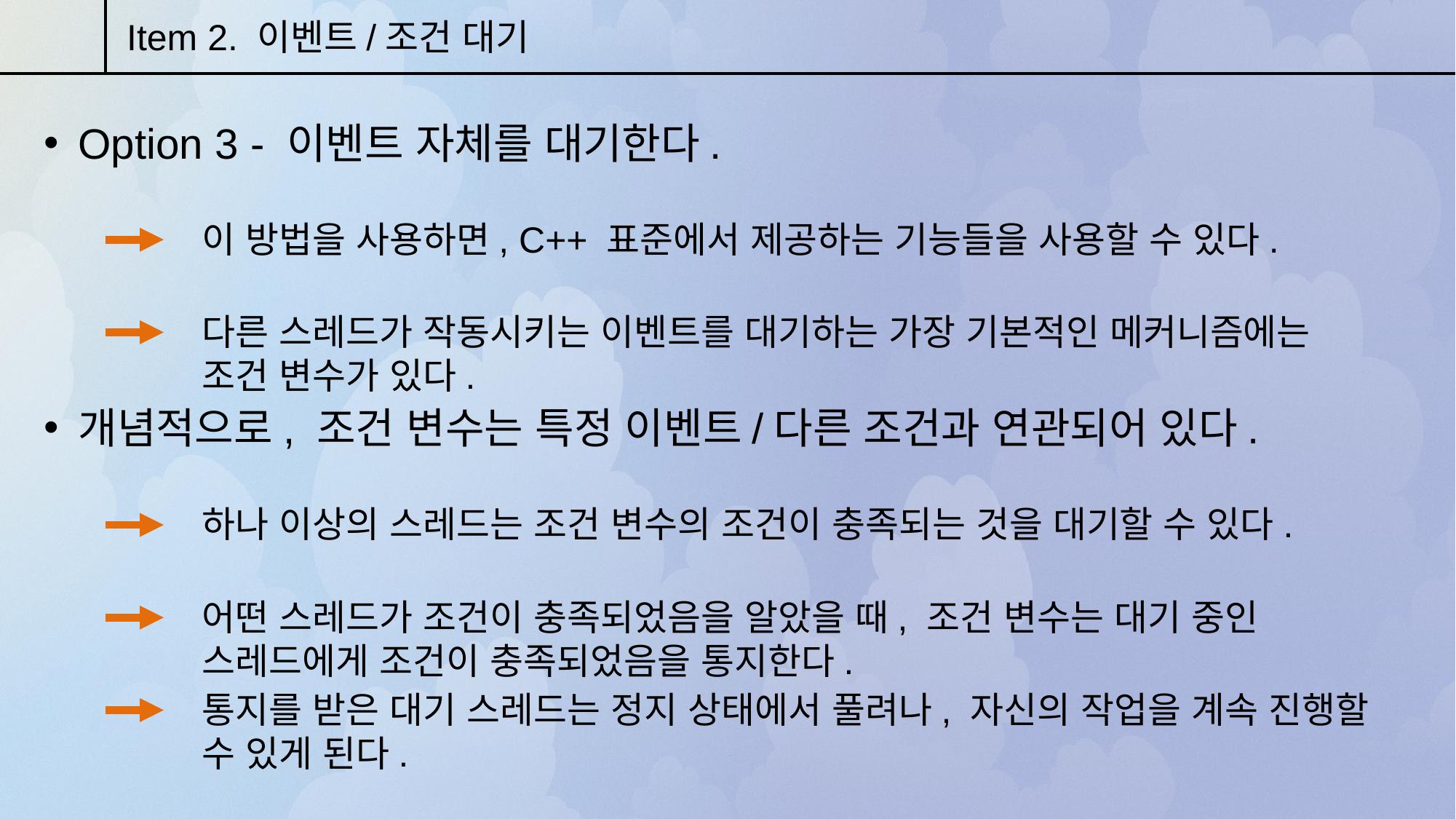

Item 2. 이벤트/조건 대기
Option 3 - 이벤트 자체를 대기한다.
이 방법을 사용하면, C++ 표준에서 제공하는 기능들을 사용할 수 있다.
다른 스레드가 작동시키는 이벤트를 대기하는 가장 기본적인 메커니즘에는 조건 변수가 있다.
개념적으로, 조건 변수는 특정 이벤트/다른 조건과 연관되어 있다.
하나 이상의 스레드는 조건 변수의 조건이 충족되는 것을 대기할 수 있다.
어떤 스레드가 조건이 충족되었음을 알았을 때, 조건 변수는 대기 중인 스레드에게 조건이 충족되었음을 통지한다.
통지를 받은 대기 스레드는 정지 상태에서 풀려나, 자신의 작업을 계속 진행할 수 있게 된다.